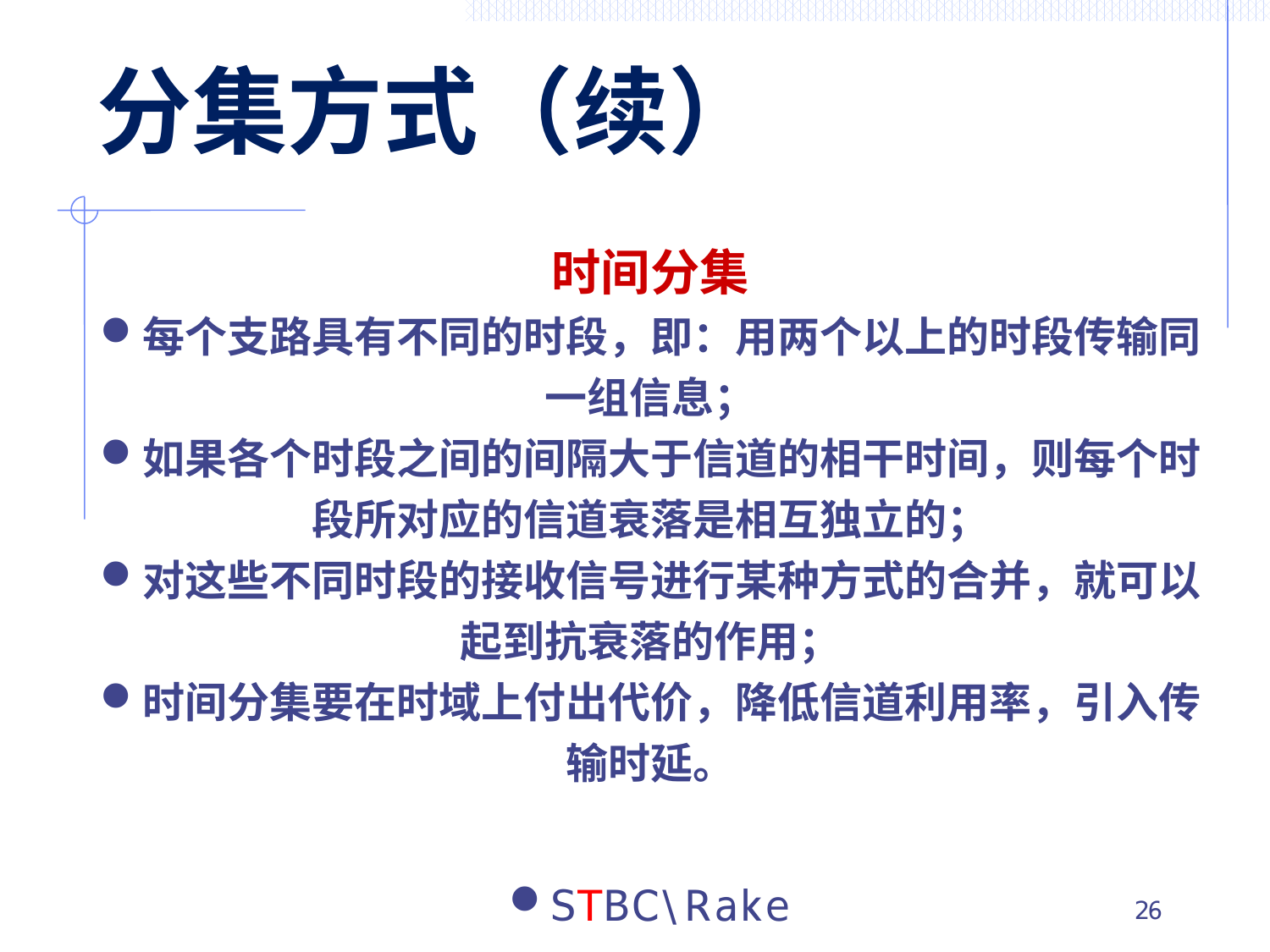

# 分集方式（续）
时间分集
每个支路具有不同的时段，即：用两个以上的时段传输同一组信息；
如果各个时段之间的间隔大于信道的相干时间，则每个时段所对应的信道衰落是相互独立的；
对这些不同时段的接收信号进行某种方式的合并，就可以起到抗衰落的作用；
时间分集要在时域上付出代价，降低信道利用率，引入传输时延。

STBC\Rake
26